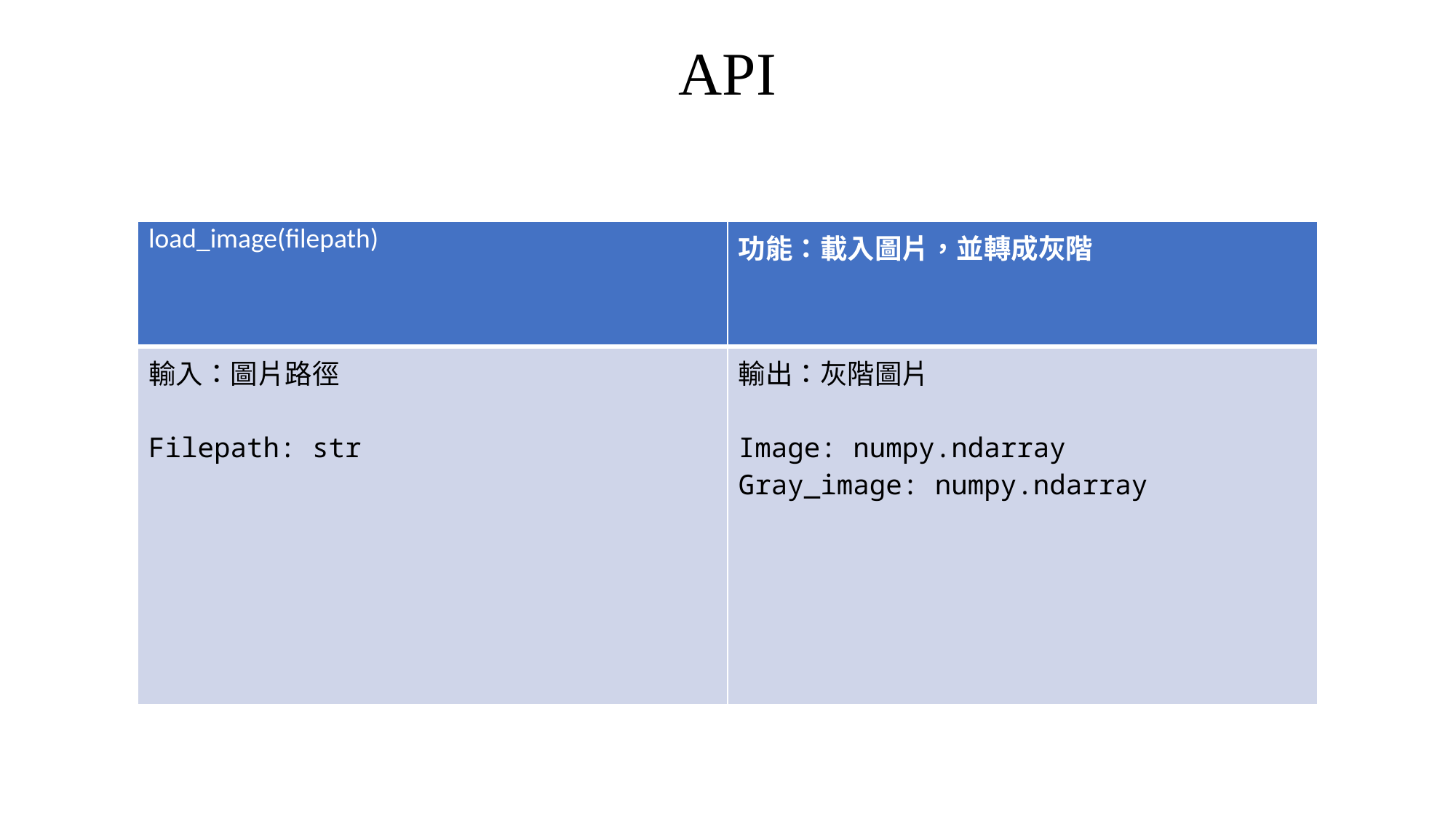

API
| load\_image(filepath) | 功能：載入圖片，並轉成灰階 |
| --- | --- |
| 輸入：圖片路徑 Filepath: str | 輸出：灰階圖片 Image: numpy.ndarray Gray\_image: numpy.ndarray |